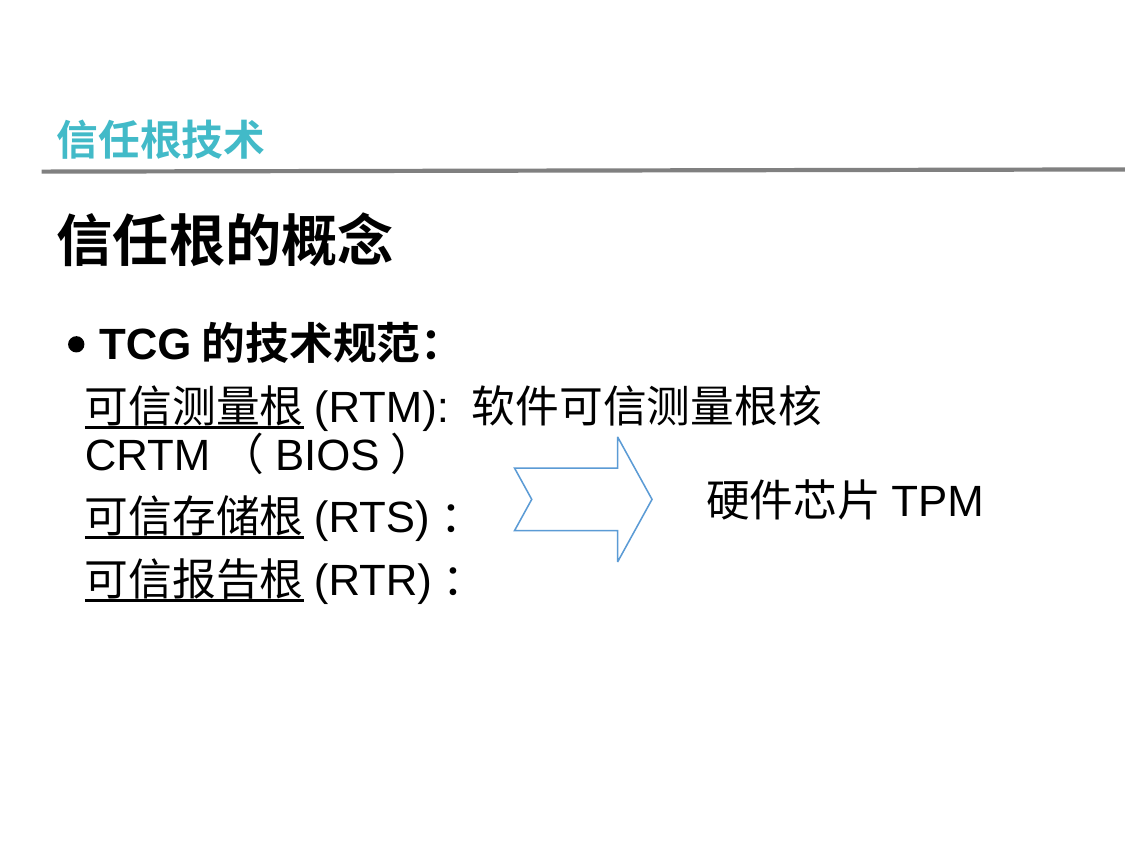

信任根技术
信任根的概念

 • TCG的技术规范：
	可信测量根(RTM): 软件可信测量根核CRTM（BIOS）
	可信存储根(RTS)：
	可信报告根(RTR)：

硬件芯片TPM